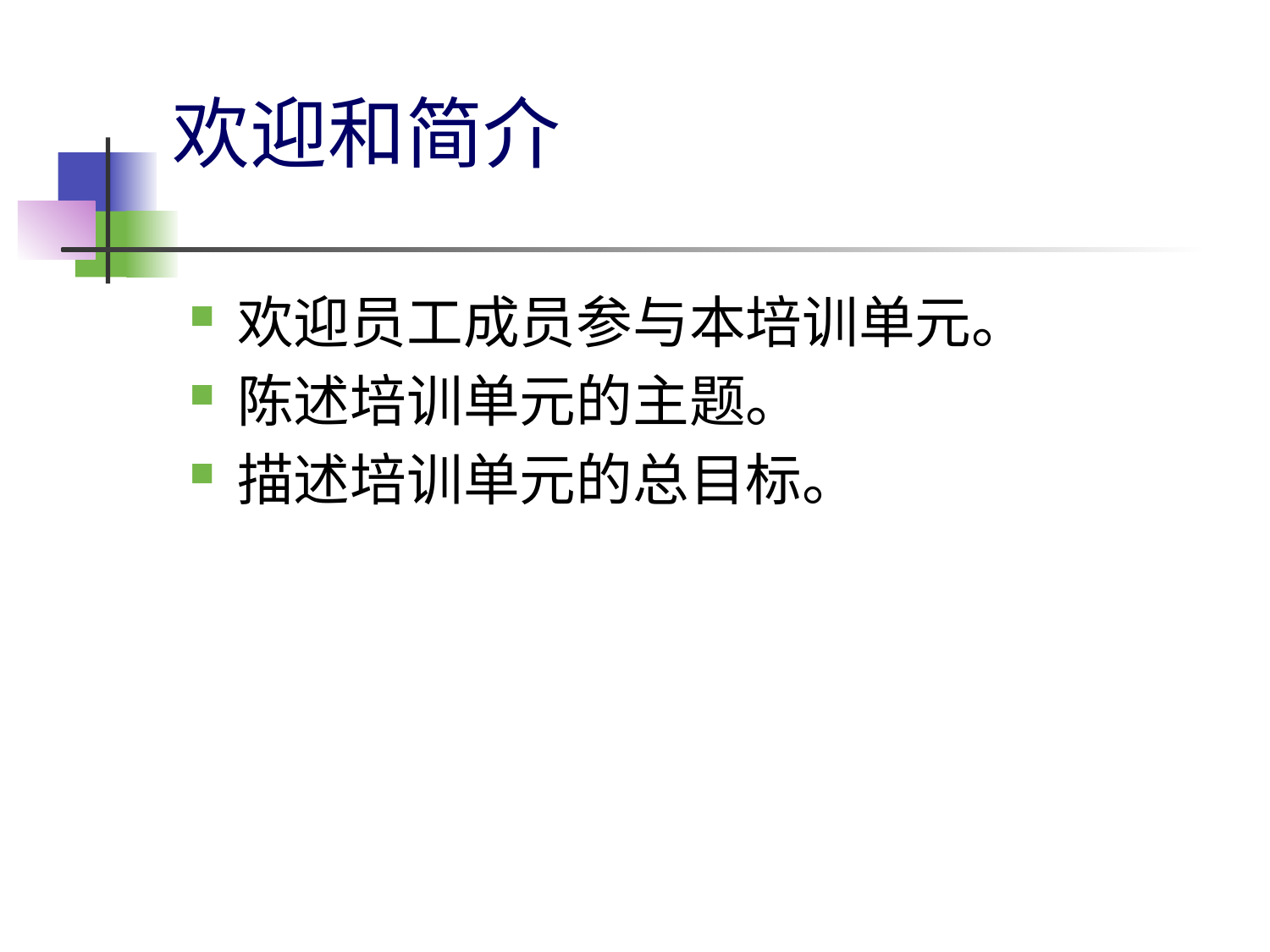

# 欢迎和简介
欢迎员工成员参与本培训单元。
陈述培训单元的主题。
描述培训单元的总目标。